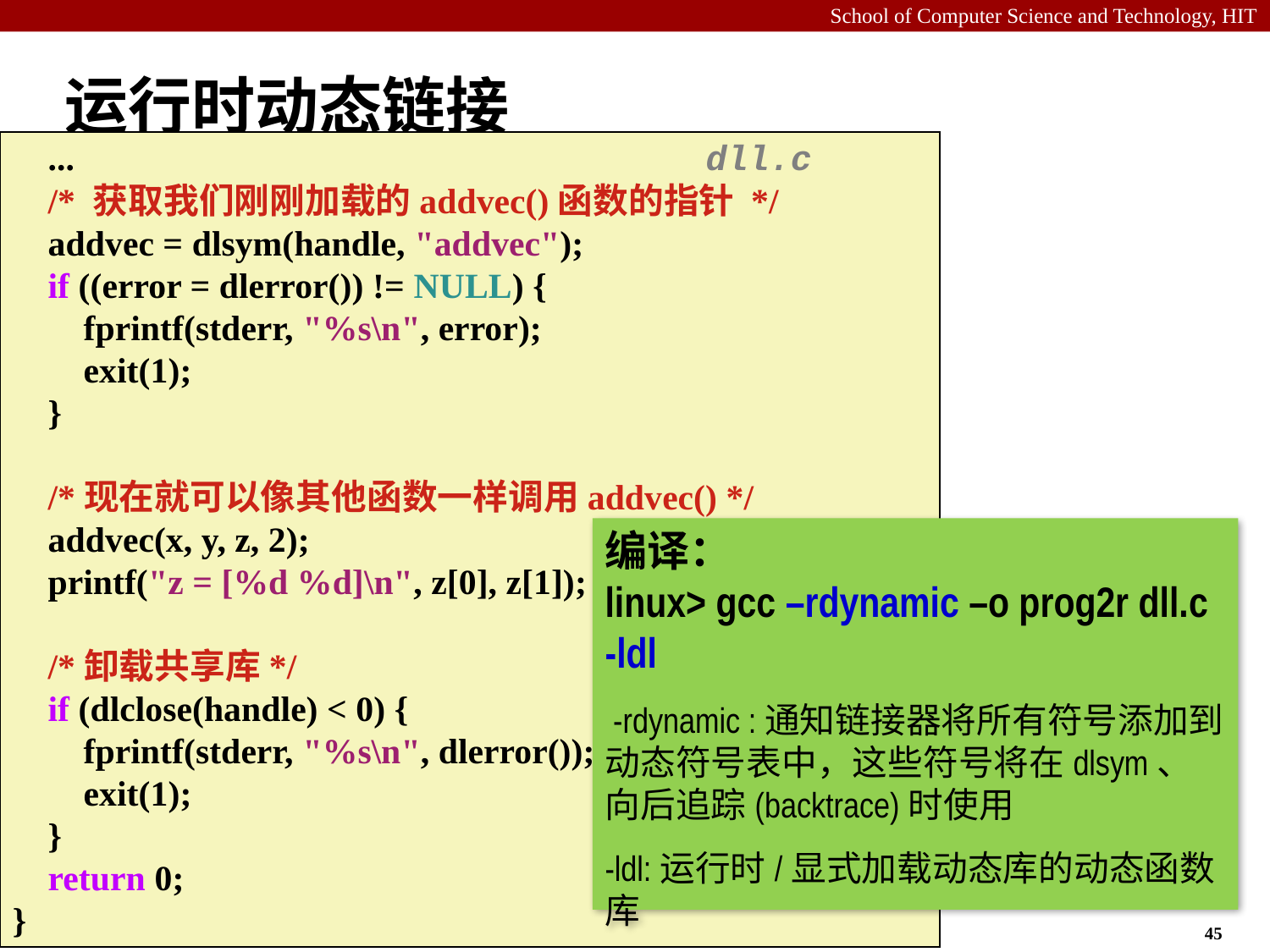

# 运行时动态链接
    ...                                                                       dll.c
    /* 获取我们刚刚加载的addvec()函数的指针 */
    addvec = dlsym(handle, "addvec");
    if ((error = dlerror()) != NULL) {
        fprintf(stderr, "%s\n", error);
        exit(1);
    }

    /*现在就可以像其他函数一样调用addvec() */
    addvec(x, y, z, 2);
    printf("z = [%d %d]\n", z[0], z[1]);

    /*卸载共享库*/
    if (dlclose(handle) < 0) {
        fprintf(stderr, "%s\n", dlerror());
        exit(1);
    }
    return 0;
}

编译：
linux> gcc –rdynamic –o prog2r dll.c  -ldl
 -rdynamic :通知链接器将所有符号添加到动态符号表中，这些符号将在dlsym、向后追踪(backtrace)时使用
-ldl:运行时/显式加载动态库的动态函数库